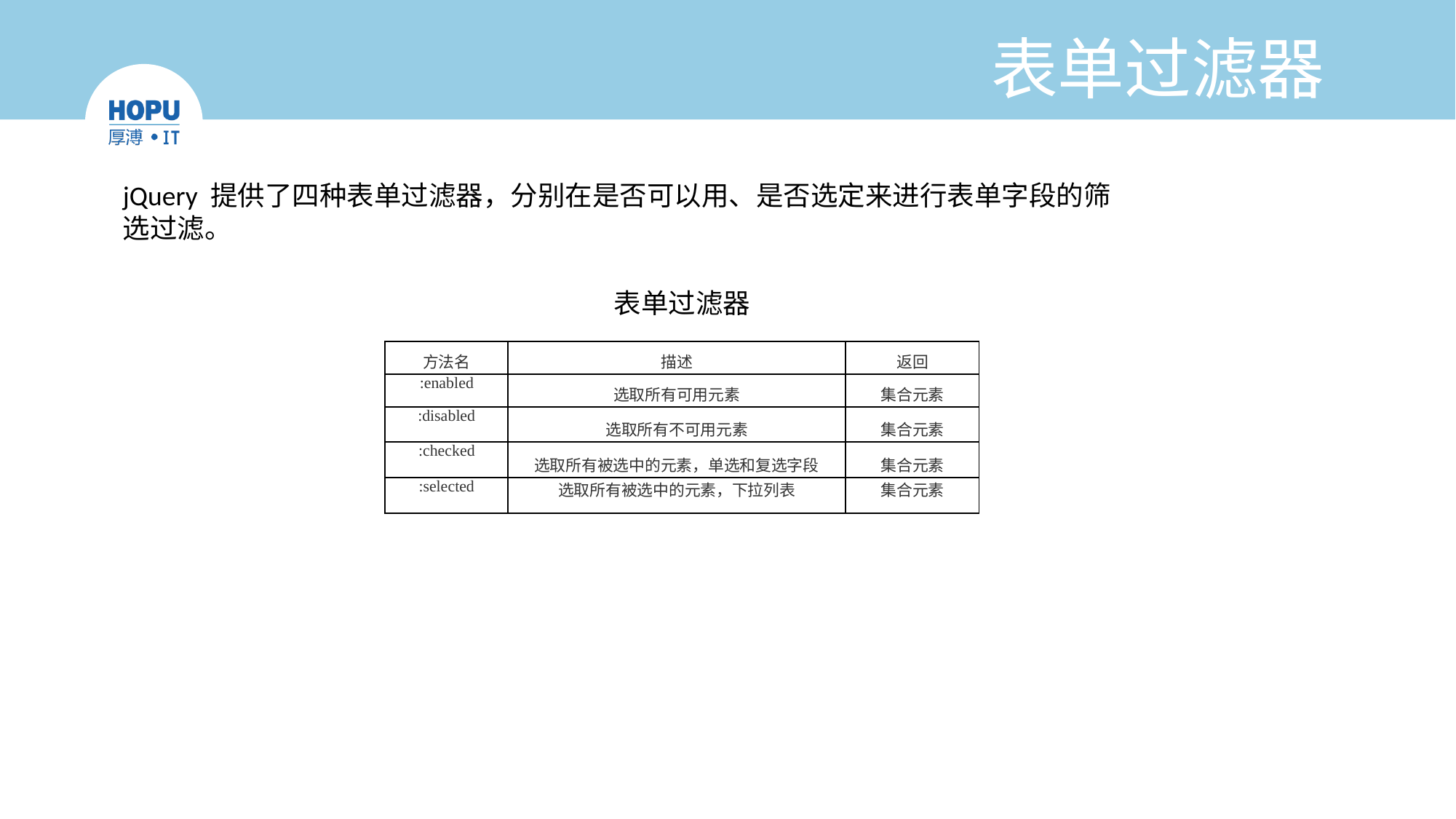

# 表单过滤器
jQuery 提供了四种表单过滤器，分别在是否可以用、是否选定来进行表单字段的筛选过滤。

表单过滤器

| 方法名 | 描述 | 返回 |
| --- | --- | --- |
| :enabled | 选取所有可用元素 | 集合元素 |
| :disabled | 选取所有不可用元素 | 集合元素 |
| :checked | 选取所有被选中的元素，单选和复选字段 | 集合元素 |
| :selected | 选取所有被选中的元素，下拉列表 | 集合元素 |